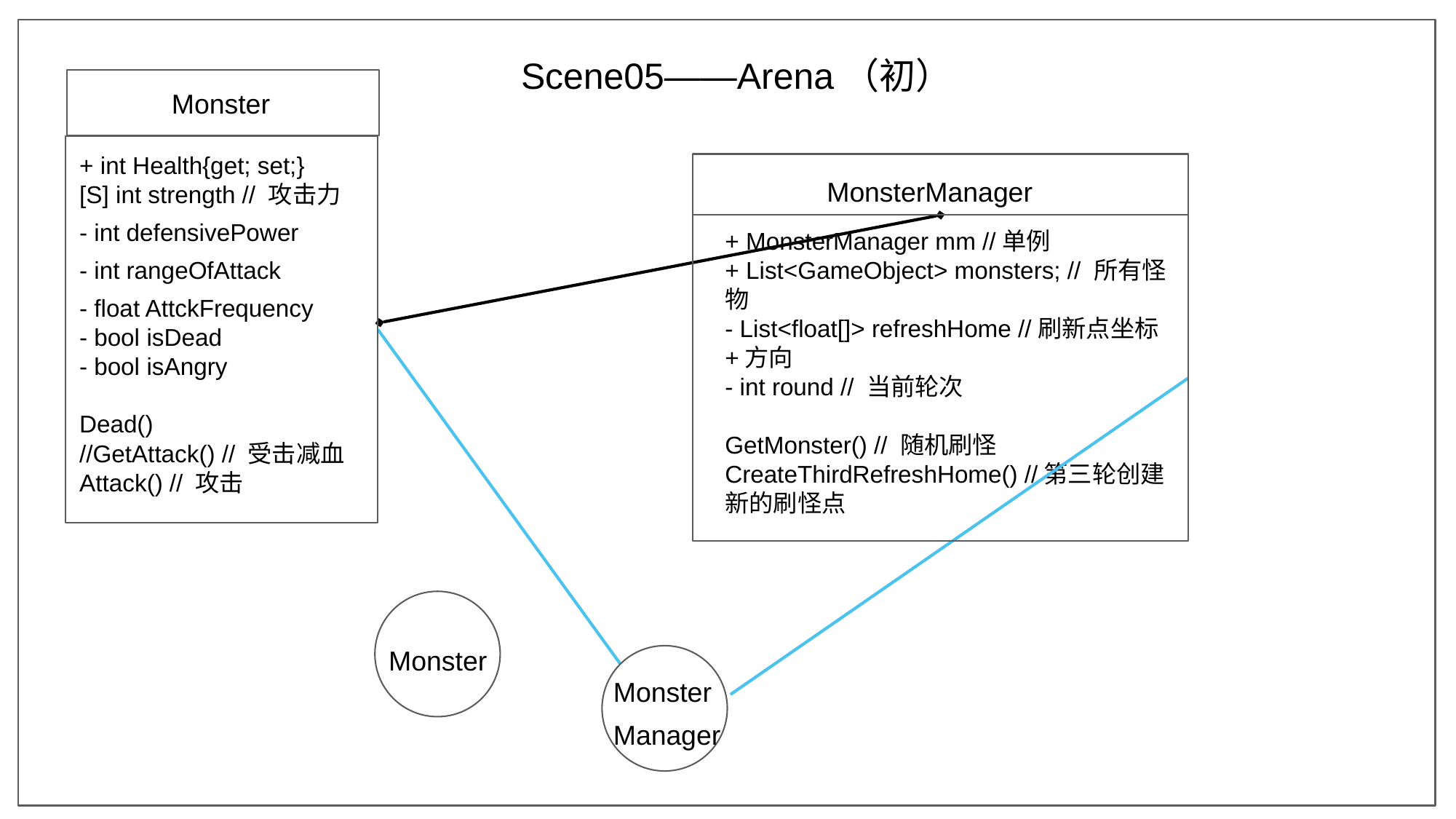

Scene05——Arena（初）

Monster
+ int Health{get; set;}
[S] int strength // 攻击力
- int defensivePower
- int rangeOfAttack
- float AttckFrequency
- bool isDead
- bool isAngry

Dead()
//GetAttack() // 受击减血
Attack() // 攻击

MonsterManager
+ MonsterManager mm //单例
+ List<GameObject> monsters; // 所有怪物
- List<float[]> refreshHome //刷新点坐标+方向
- int round // 当前轮次

GetMonster() // 随机刷怪
CreateThirdRefreshHome() //第三轮创建新的刷怪点

Monster

Monster
Manager